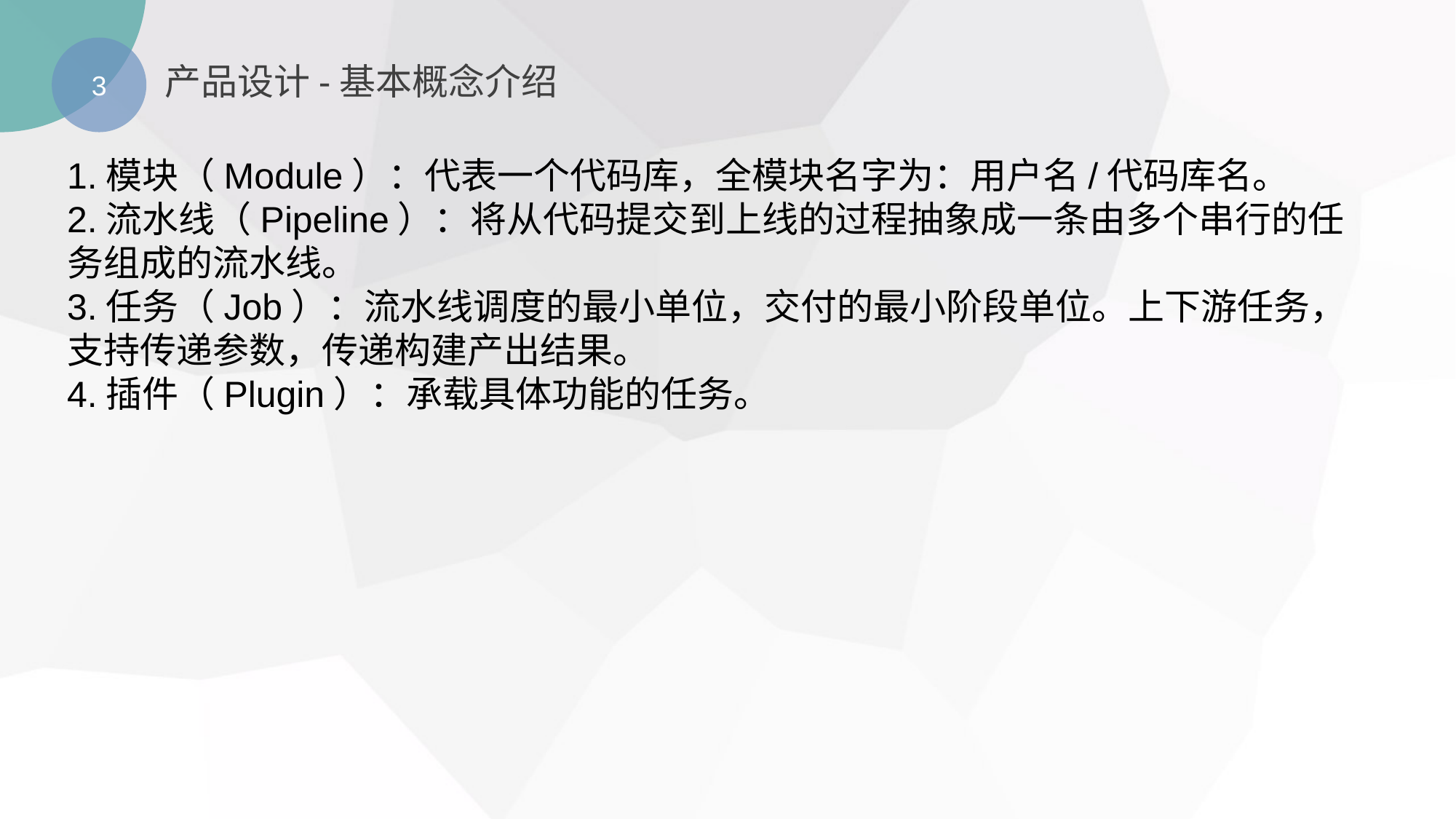

3
产品设计-基本概念介绍
1.模块（Module）：代表一个代码库，全模块名字为：用户名/代码库名。
2.流水线（Pipeline）：将从代码提交到上线的过程抽象成一条由多个串行的任务组成的流水线。
3.任务（Job）：流水线调度的最小单位，交付的最小阶段单位。上下游任务，支持传递参数，传递构建产出结果。
4.插件（Plugin）：承载具体功能的任务。